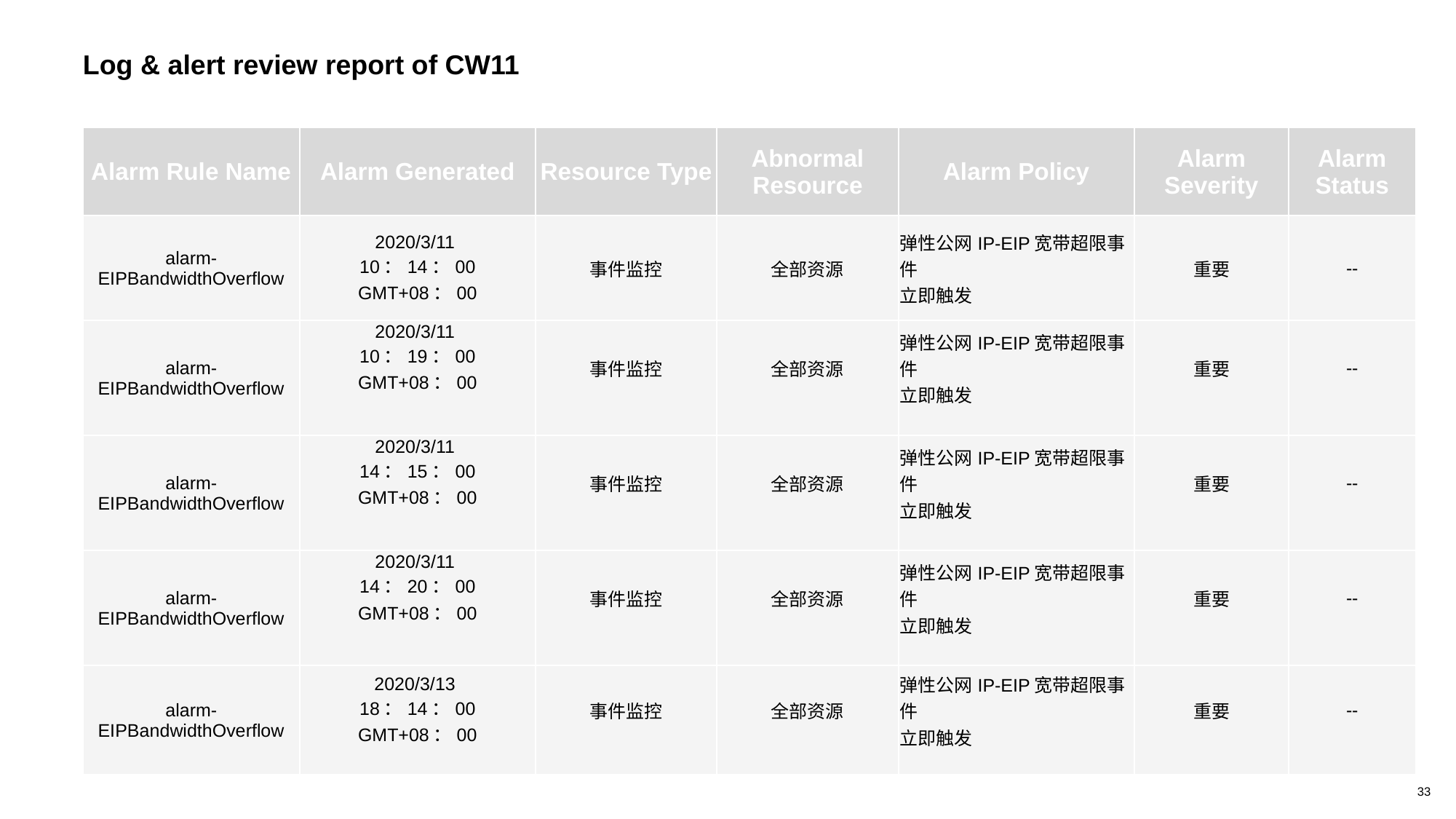

# Log & alert review report of CW11
| Alarm Rule Name | Alarm Generated | Resource Type | Abnormal Resource | Alarm Policy | Alarm Severity | Alarm Status |
| --- | --- | --- | --- | --- | --- | --- |
| alarm-EIPBandwidthOverflow | 2020/3/11 10：14：00 GMT+08：00 | 事件监控 | 全部资源 | 弹性公网IP-EIP宽带超限事件 立即触发 | 重要 | -- |
| alarm-EIPBandwidthOverflow | 2020/3/11 10：19：00 GMT+08：00 | 事件监控 | 全部资源 | 弹性公网IP-EIP宽带超限事件 立即触发 | 重要 | -- |
| alarm-EIPBandwidthOverflow | 2020/3/11 14：15：00 GMT+08：00 | 事件监控 | 全部资源 | 弹性公网IP-EIP宽带超限事件 立即触发 | 重要 | -- |
| alarm-EIPBandwidthOverflow | 2020/3/11 14：20：00 GMT+08：00 | 事件监控 | 全部资源 | 弹性公网IP-EIP宽带超限事件 立即触发 | 重要 | -- |
| alarm-EIPBandwidthOverflow | 2020/3/13 18：14：00 GMT+08：00 | 事件监控 | 全部资源 | 弹性公网IP-EIP宽带超限事件 立即触发 | 重要 | -- |